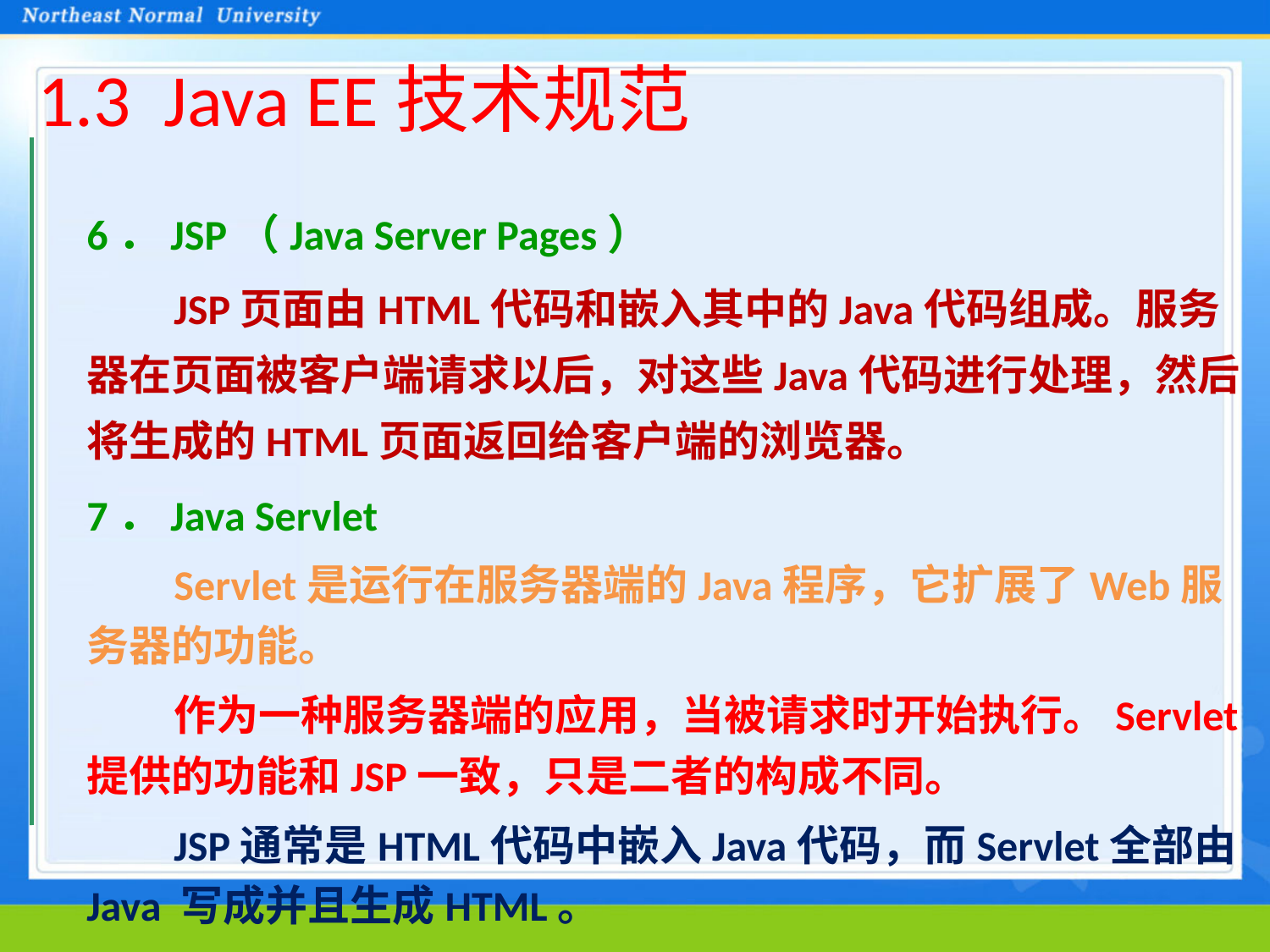

# 1.3  Java EE技术规范
6．JSP（Java Server Pages）
JSP页面由HTML代码和嵌入其中的Java代码组成。服务器在页面被客户端请求以后，对这些Java代码进行处理，然后将生成的HTML页面返回给客户端的浏览器。
7．Java Servlet
Servlet是运行在服务器端的Java程序，它扩展了Web服务器的功能。
作为一种服务器端的应用，当被请求时开始执行。Servlet提供的功能和JSP一致，只是二者的构成不同。
JSP通常是HTML代码中嵌入Java代码，而Servlet全部由Java 写成并且生成HTML。